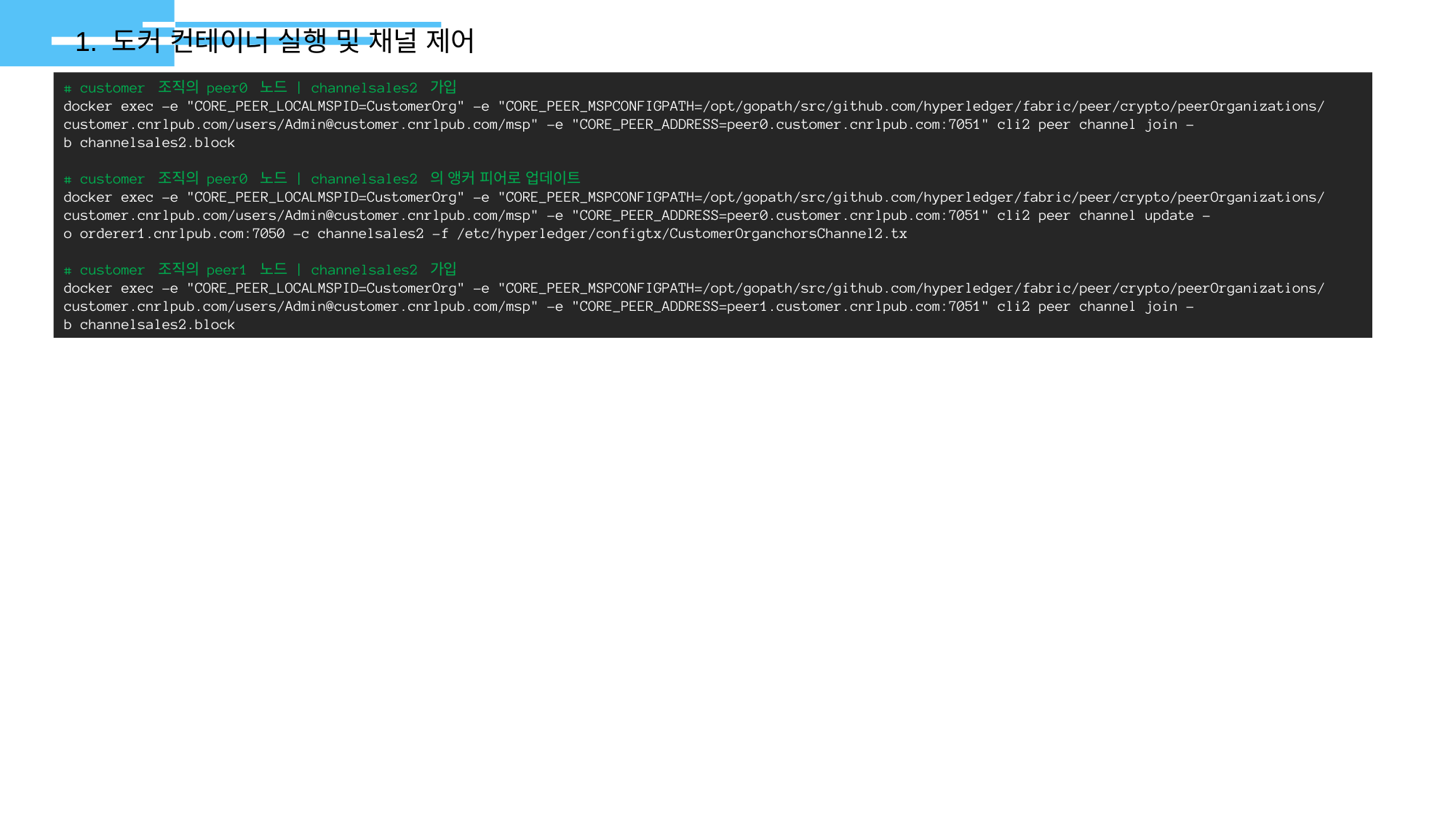

1. 도커 컨테이너 실행 및 채널 제어
# customer 조직의 peer0 노드 | channelsales2 가입
docker exec -e "CORE_PEER_LOCALMSPID=CustomerOrg" -e "CORE_PEER_MSPCONFIGPATH=/opt/gopath/src/github.com/hyperledger/fabric/peer/crypto/peerOrganizations/customer.cnrlpub.com/users/Admin@customer.cnrlpub.com/msp" -e "CORE_PEER_ADDRESS=peer0.customer.cnrlpub.com:7051" cli2 peer channel join -b channelsales2.block

# customer 조직의 peer0 노드 | channelsales2 의 앵커 피어로 업데이트
docker exec -e "CORE_PEER_LOCALMSPID=CustomerOrg" -e "CORE_PEER_MSPCONFIGPATH=/opt/gopath/src/github.com/hyperledger/fabric/peer/crypto/peerOrganizations/customer.cnrlpub.com/users/Admin@customer.cnrlpub.com/msp" -e "CORE_PEER_ADDRESS=peer0.customer.cnrlpub.com:7051" cli2 peer channel update -o orderer1.cnrlpub.com:7050 -c channelsales2 -f /etc/hyperledger/configtx/CustomerOrganchorsChannel2.tx
# customer 조직의 peer1 노드 | channelsales2 가입
docker exec -e "CORE_PEER_LOCALMSPID=CustomerOrg" -e "CORE_PEER_MSPCONFIGPATH=/opt/gopath/src/github.com/hyperledger/fabric/peer/crypto/peerOrganizations/customer.cnrlpub.com/users/Admin@customer.cnrlpub.com/msp" -e "CORE_PEER_ADDRESS=peer1.customer.cnrlpub.com:7051" cli2 peer channel join -b channelsales2.block